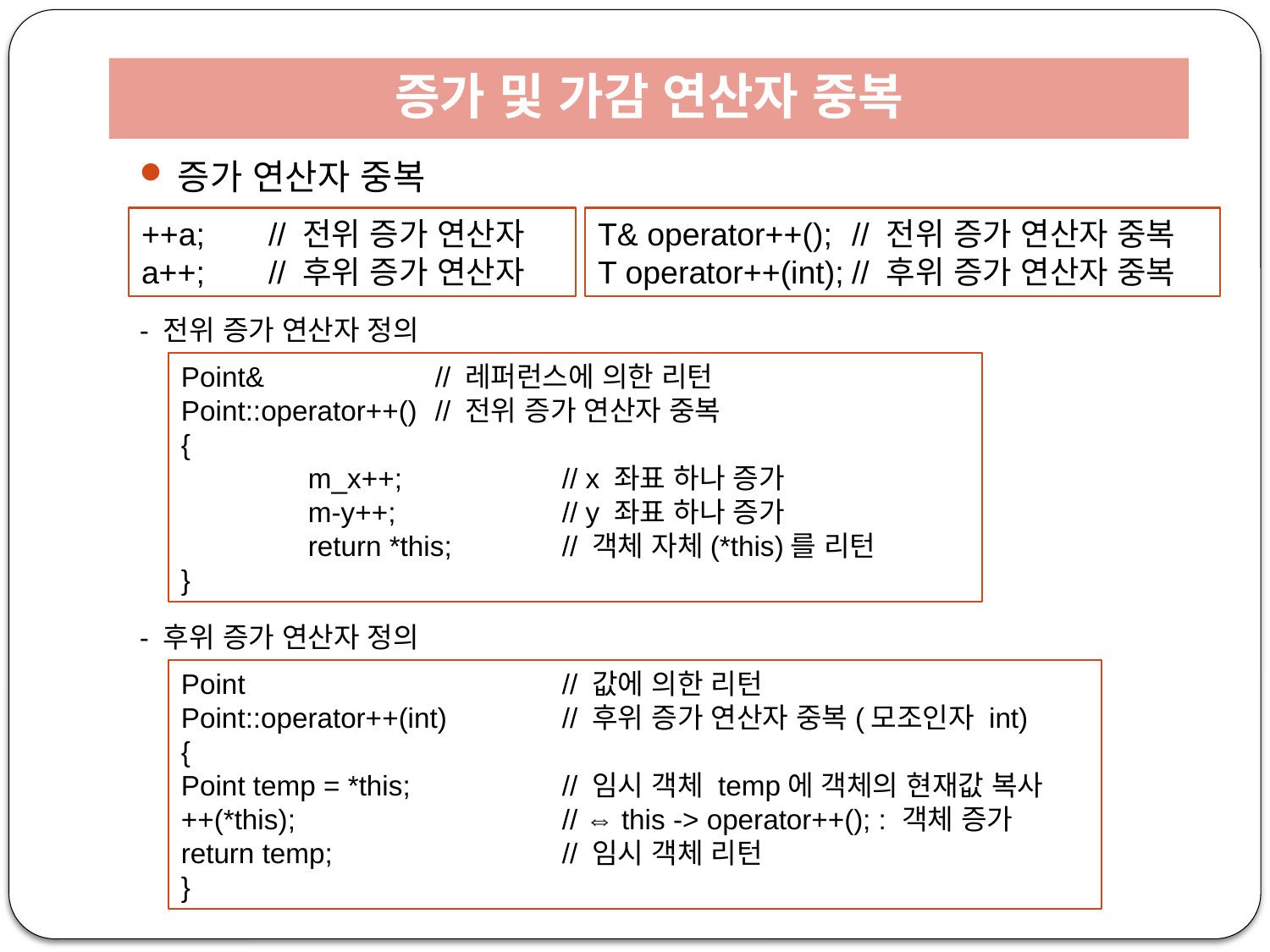

# 증가 및 가감 연산자 중복
증가 연산자 중복

- 전위 증가 연산자 정의

- 후위 증가 연산자 정의

++a;	// 전위 증가 연산자
a++;  	// 후위 증가 연산자
T& operator++();	// 전위 증가 연산자 중복
T operator++(int);	// 후위 증가 연산자 중복
Point&		// 레퍼런스에 의한 리턴
Point::operator++()	// 전위 증가 연산자 중복
{
	m_x++;		// x 좌표 하나 증가
	m-y++;		// y 좌표 하나 증가
	return *this;	// 객체 자체(*this)를 리턴
}
Point			// 값에 의한 리턴
Point::operator++(int)	// 후위 증가 연산자 중복(모조인자 int)
{
Point temp = *this;		// 임시 객체 temp에 객체의 현재값 복사
++(*this);			// ⇔ this -> operator++(); : 객체 증가
return temp;		// 임시 객체 리턴
}